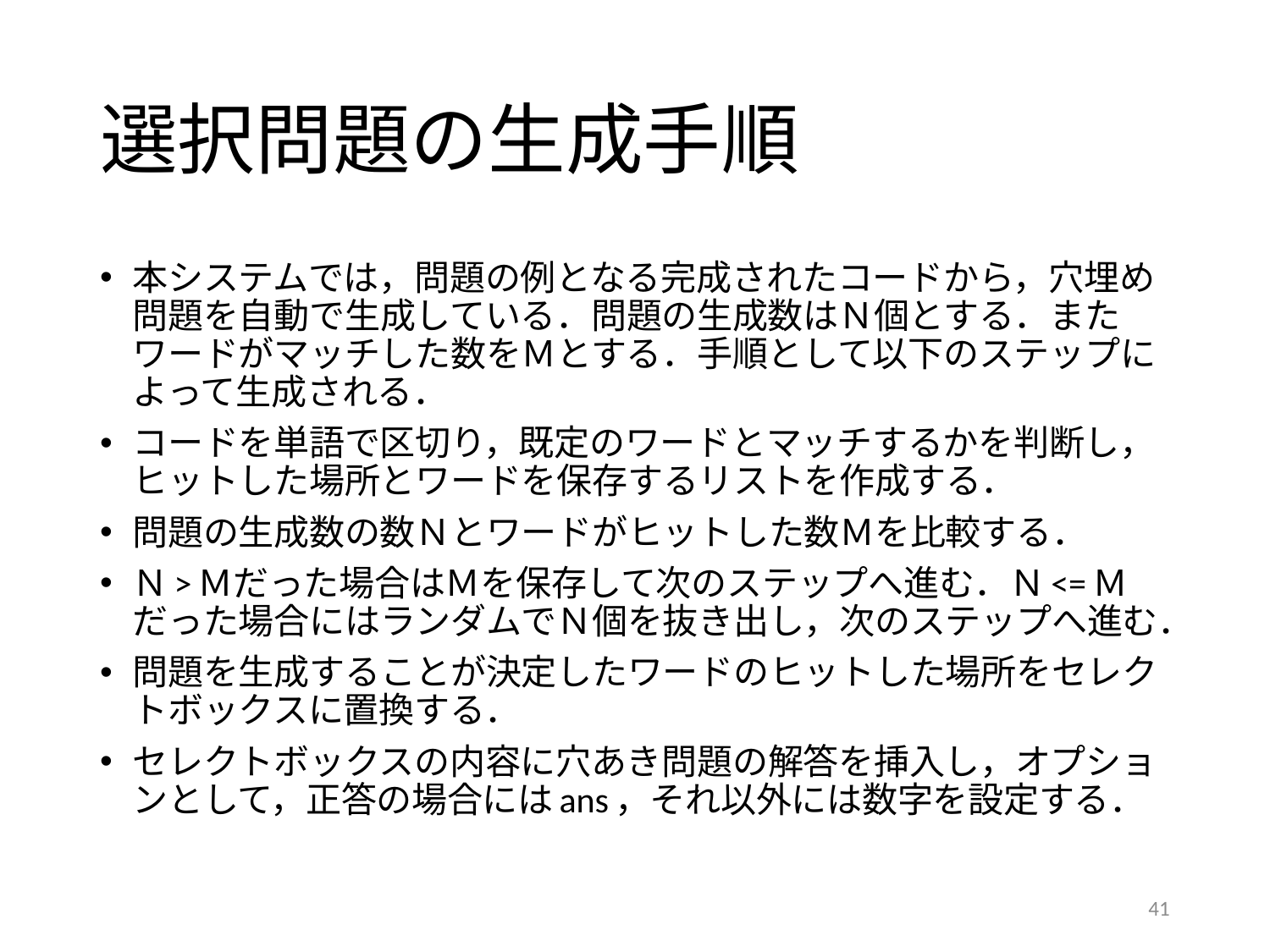

# 選択問題の生成手順
本システムでは，問題の例となる完成されたコードから，穴埋め問題を自動で生成している．問題の生成数はＮ個とする．またワードがマッチした数をＭとする．手順として以下のステップによって生成される．
コードを単語で区切り，既定のワードとマッチするかを判断し，ヒットした場所とワードを保存するリストを作成する．
問題の生成数の数Ｎとワードがヒットした数Ｍを比較する．
Ｎ>Ｍだった場合はＭを保存して次のステップへ進む．Ｎ<=Ｍだった場合にはランダムでＮ個を抜き出し，次のステップへ進む．
問題を生成することが決定したワードのヒットした場所をセレクトボックスに置換する．
セレクトボックスの内容に穴あき問題の解答を挿入し，オプションとして，正答の場合にはans，それ以外には数字を設定する．

41